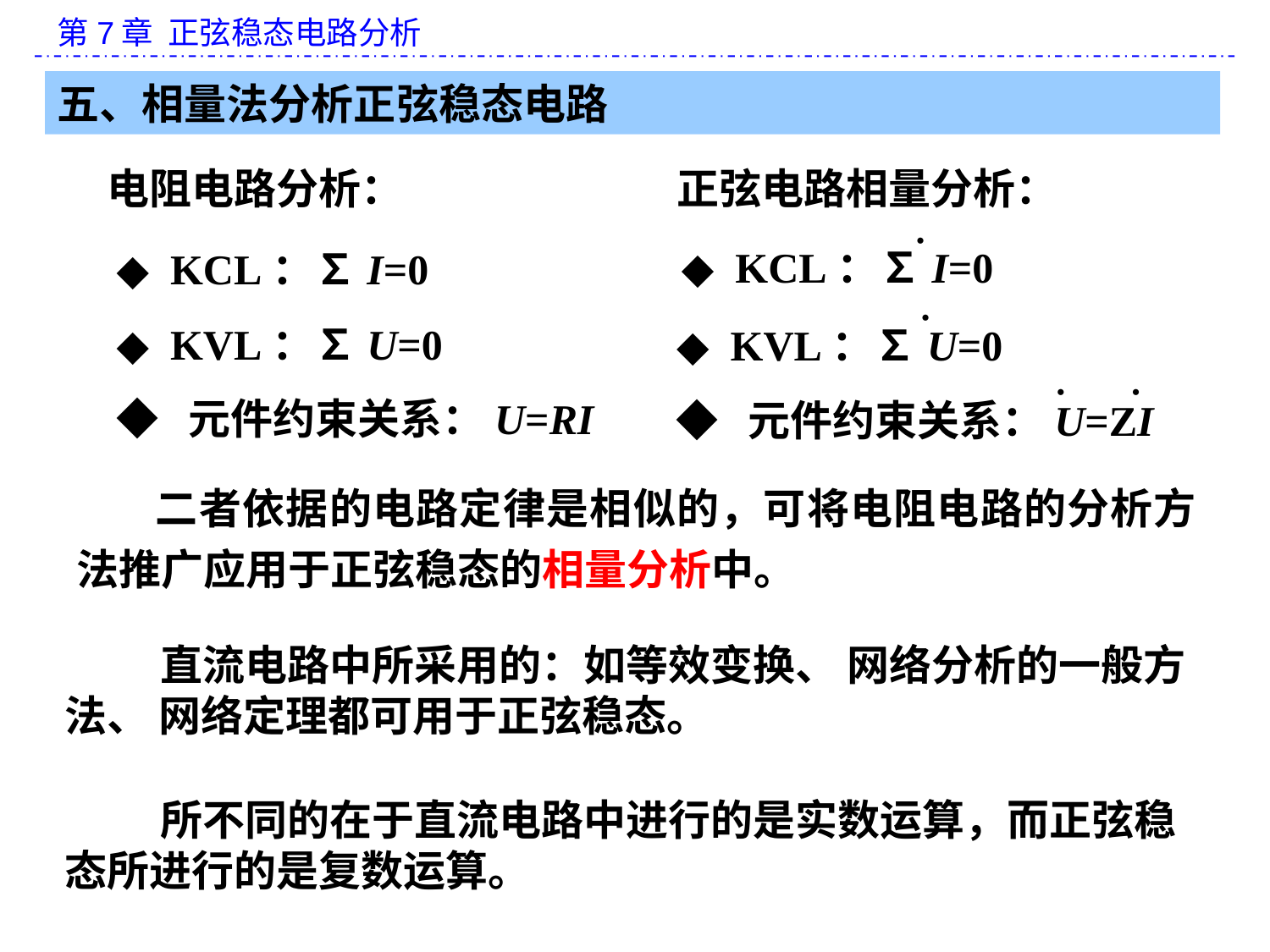

五、相量法分析正弦稳态电路
电阻电路分析：
◆  KCL：∑I=0
◆  KVL：∑U=0
◆  元件约束关系：U=RI
正弦电路相量分析：
●
◆  KCL：∑I=0
●
◆  KVL：∑U=0
●
●
◆  元件约束关系：U=ZI
二者依据的电路定律是相似的，可将电阻电路的分析方法推广应用于正弦稳态的相量分析中。
         直流电路中所采用的：如等效变换、 网络分析的一般方法、 网络定理都可用于正弦稳态。
         所不同的在于直流电路中进行的是实数运算，而正弦稳态所进行的是复数运算。